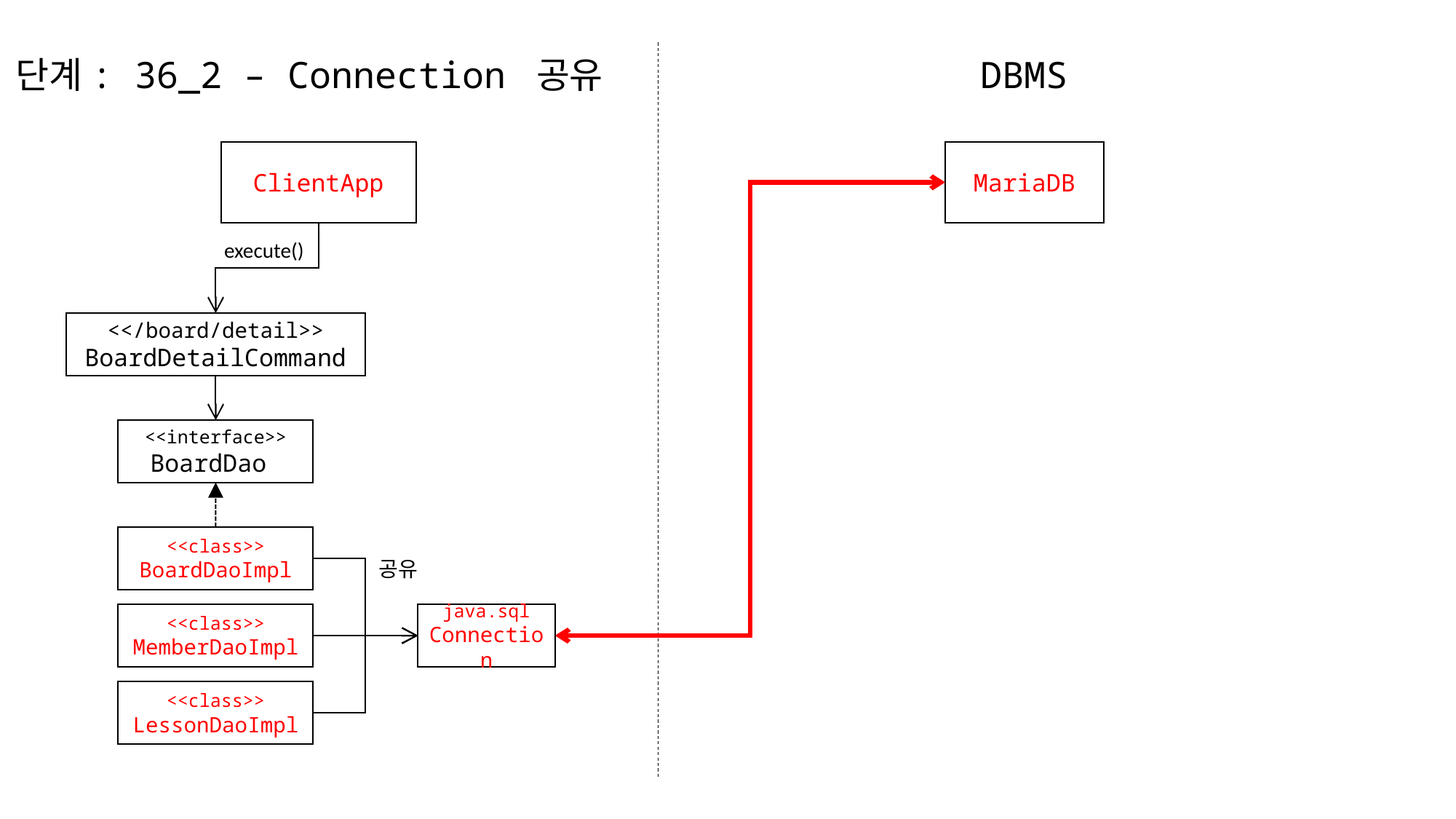

단계: 36_2 – Connection 공유
DBMS
ClientApp
MariaDB
execute()
<</board/detail>>
BoardDetailCommand
<<interface>>
BoardDao
<<class>>
BoardDaoImpl
공유
<<class>>
MemberDaoImpl
java.sql
Connection
<<class>>
LessonDaoImpl